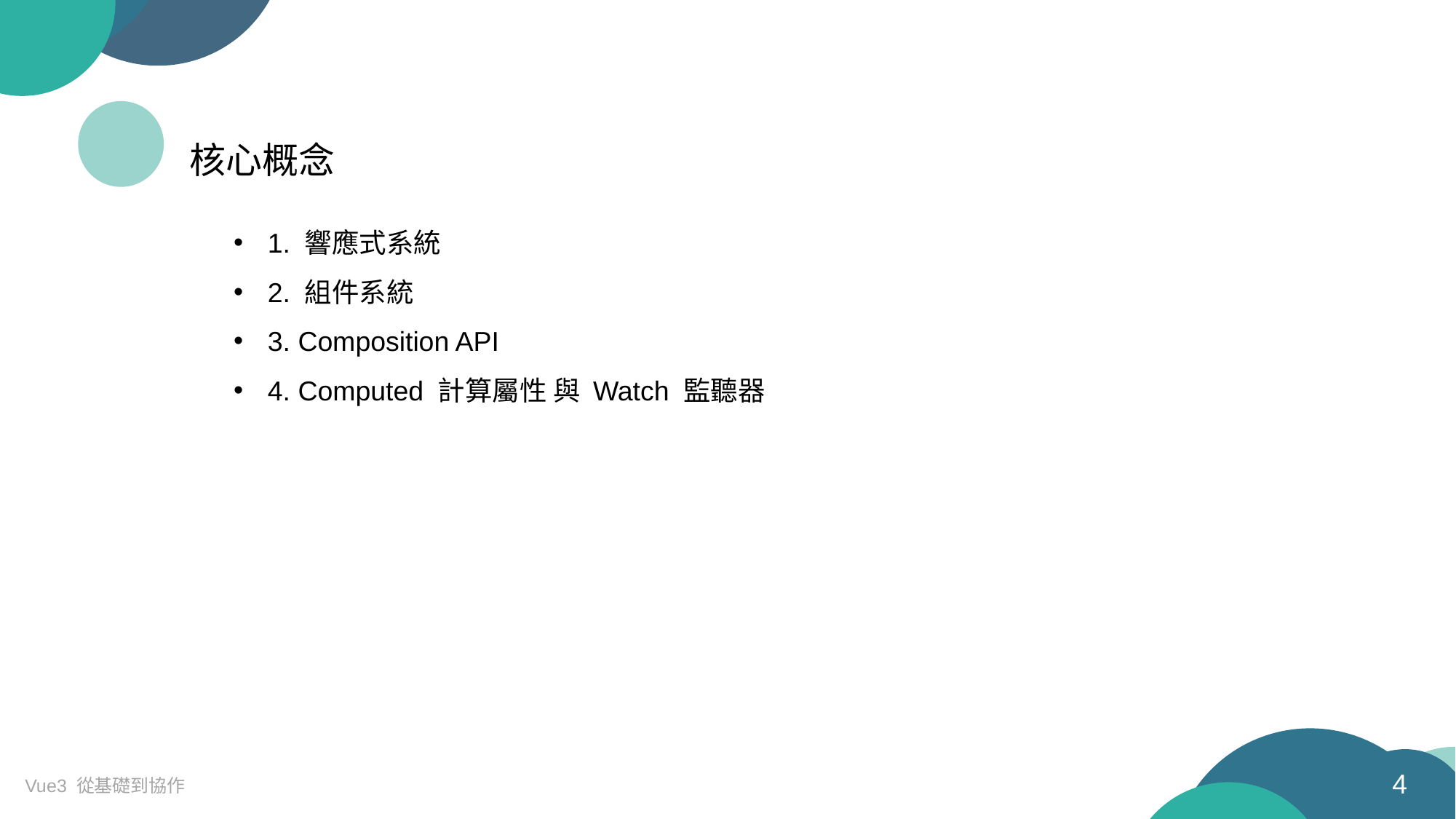

核心概念
1. 響應式系統
2. 組件系統
3. Composition API
4. Computed 計算屬性 與 Watch 監聽器

4
Vue3 從基礎到協作